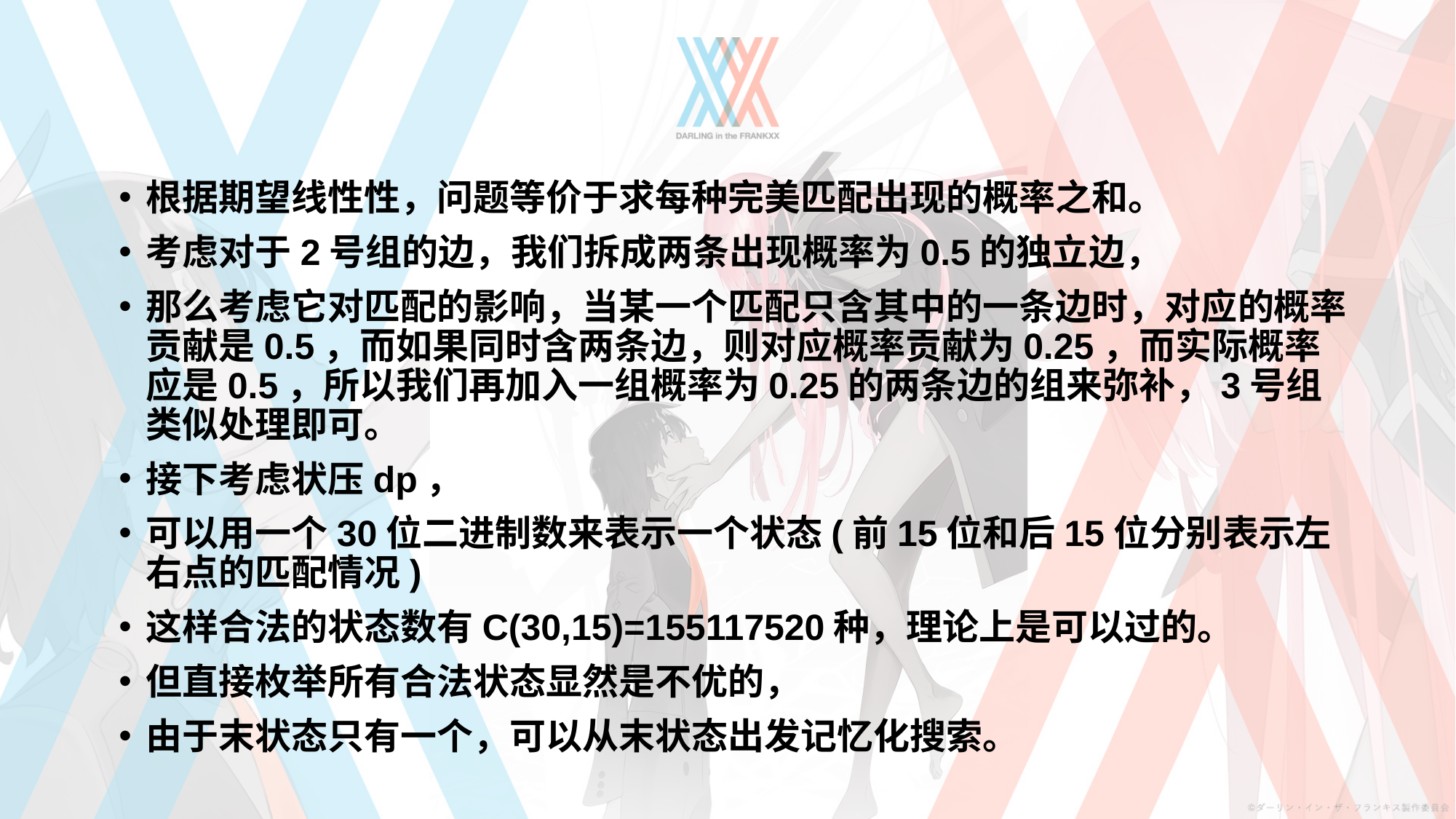

#
根据期望线性性，问题等价于求每种完美匹配出现的概率之和。
考虑对于2号组的边，我们拆成两条出现概率为0.5的独立边，
那么考虑它对匹配的影响，当某一个匹配只含其中的一条边时，对应的概率贡献是0.5，而如果同时含两条边，则对应概率贡献为0.25，而实际概率应是0.5，所以我们再加入一组概率为0.25的两条边的组来弥补，3号组类似处理即可。
接下考虑状压dp，
可以用一个30位二进制数来表示一个状态(前15位和后15位分别表示左右点的匹配情况)
这样合法的状态数有C(30,15)=155117520种，理论上是可以过的。
但直接枚举所有合法状态显然是不优的，
由于末状态只有一个，可以从末状态出发记忆化搜索。